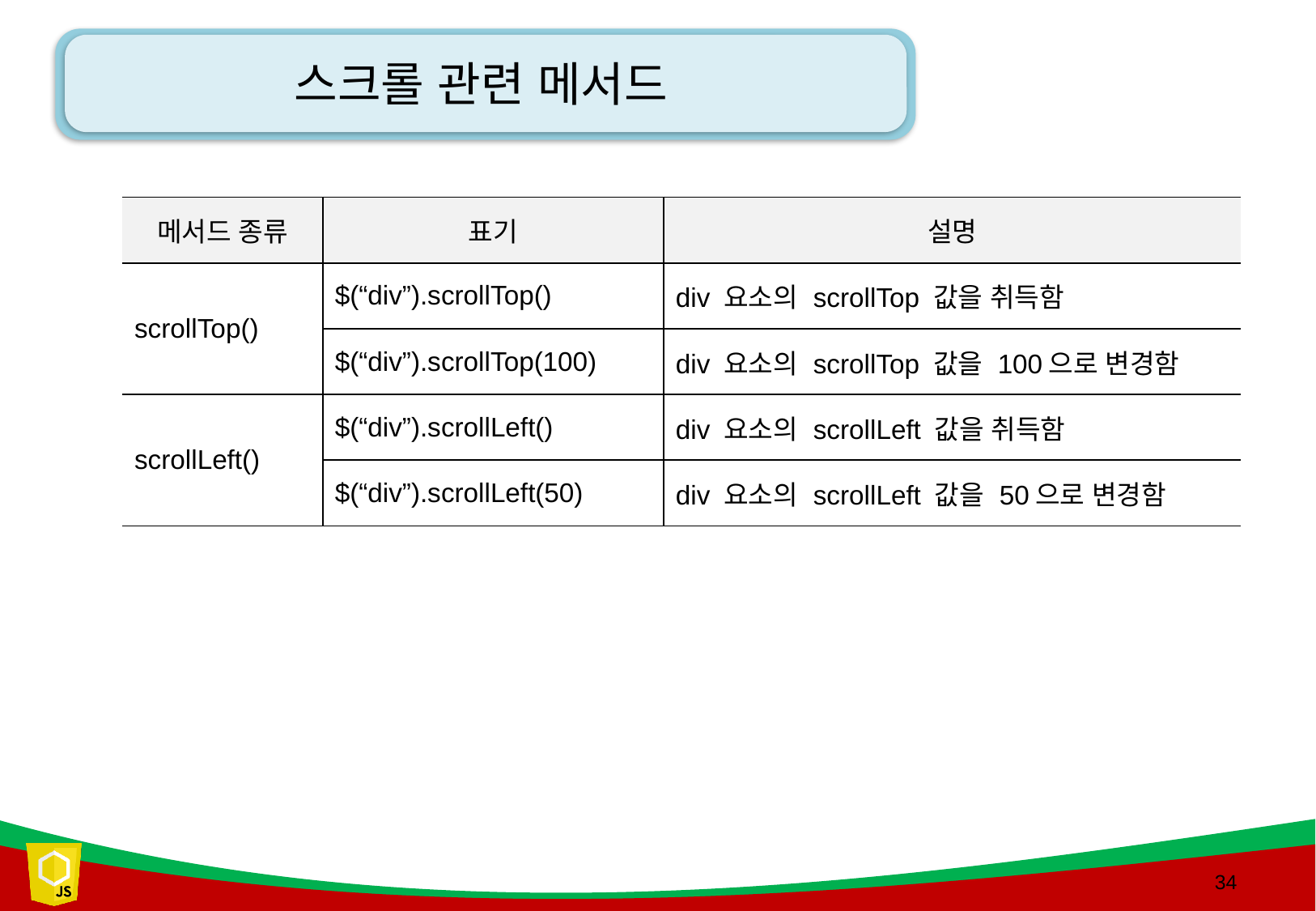

# 스크롤 관련 메서드
| 메서드 종류 | 표기 | 설명 |
| --- | --- | --- |
| scrollTop() | $(“div”).scrollTop() | div 요소의 scrollTop 값을 취득함 |
|  | $(“div”).scrollTop(100) | div 요소의 scrollTop 값을 100으로 변경함 |
| scrollLeft() | $(“div”).scrollLeft() | div 요소의 scrollLeft 값을 취득함 |
|  | $(“div”).scrollLeft(50) | div 요소의 scrollLeft 값을 50으로 변경함 |
34